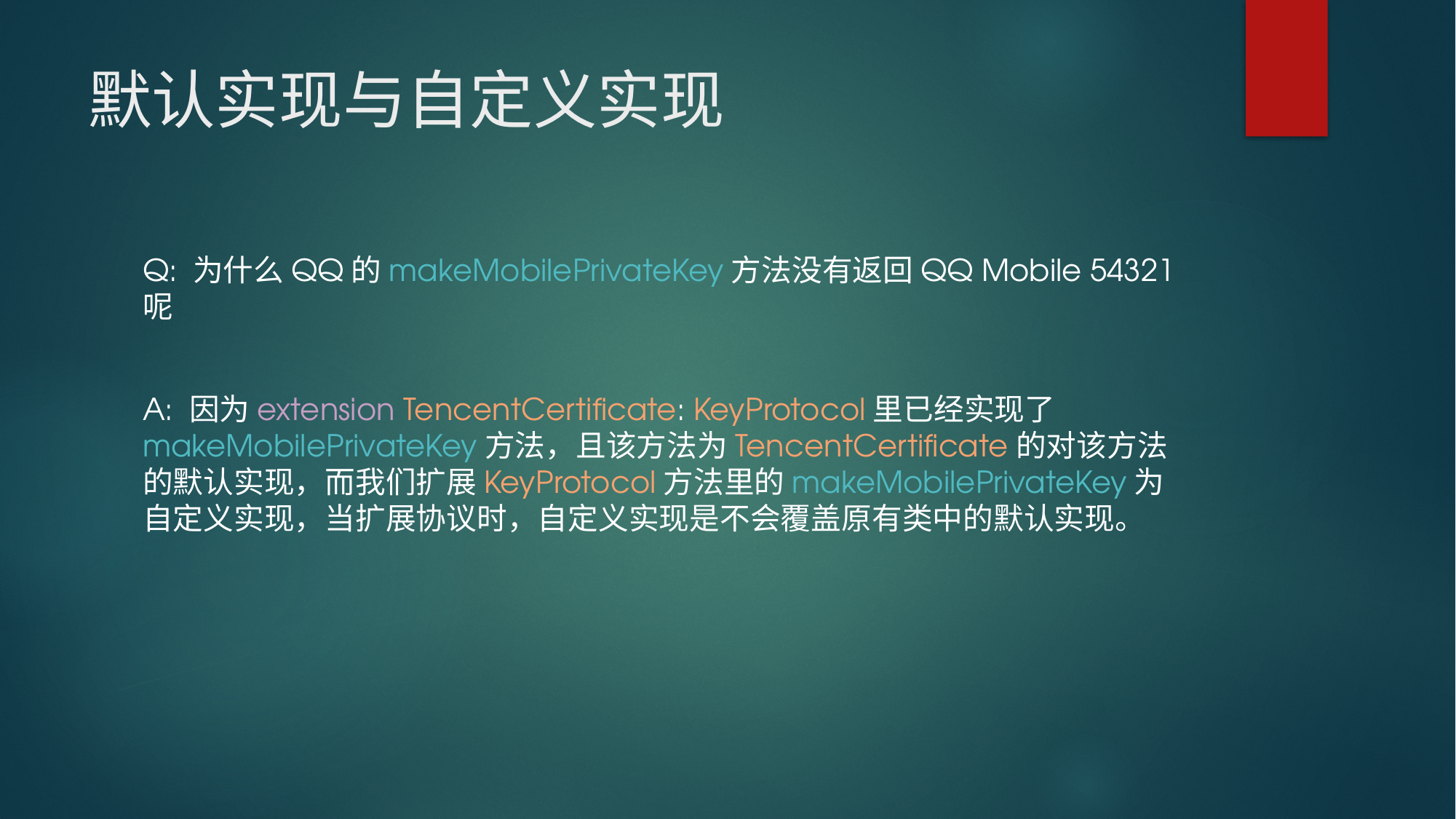

# 默认实现与自定义实现
Q: 为什么QQ的makeMobilePrivateKey方法没有返回QQ Mobile 54321呢

A: 因为extension TencentCertificate: KeyProtocol里已经实现了makeMobilePrivateKey方法，且该方法为TencentCertificate的对该方法的默认实现，而我们扩展KeyProtocol方法里的makeMobilePrivateKey为自定义实现，当扩展协议时，自定义实现是不会覆盖原有类中的默认实现。